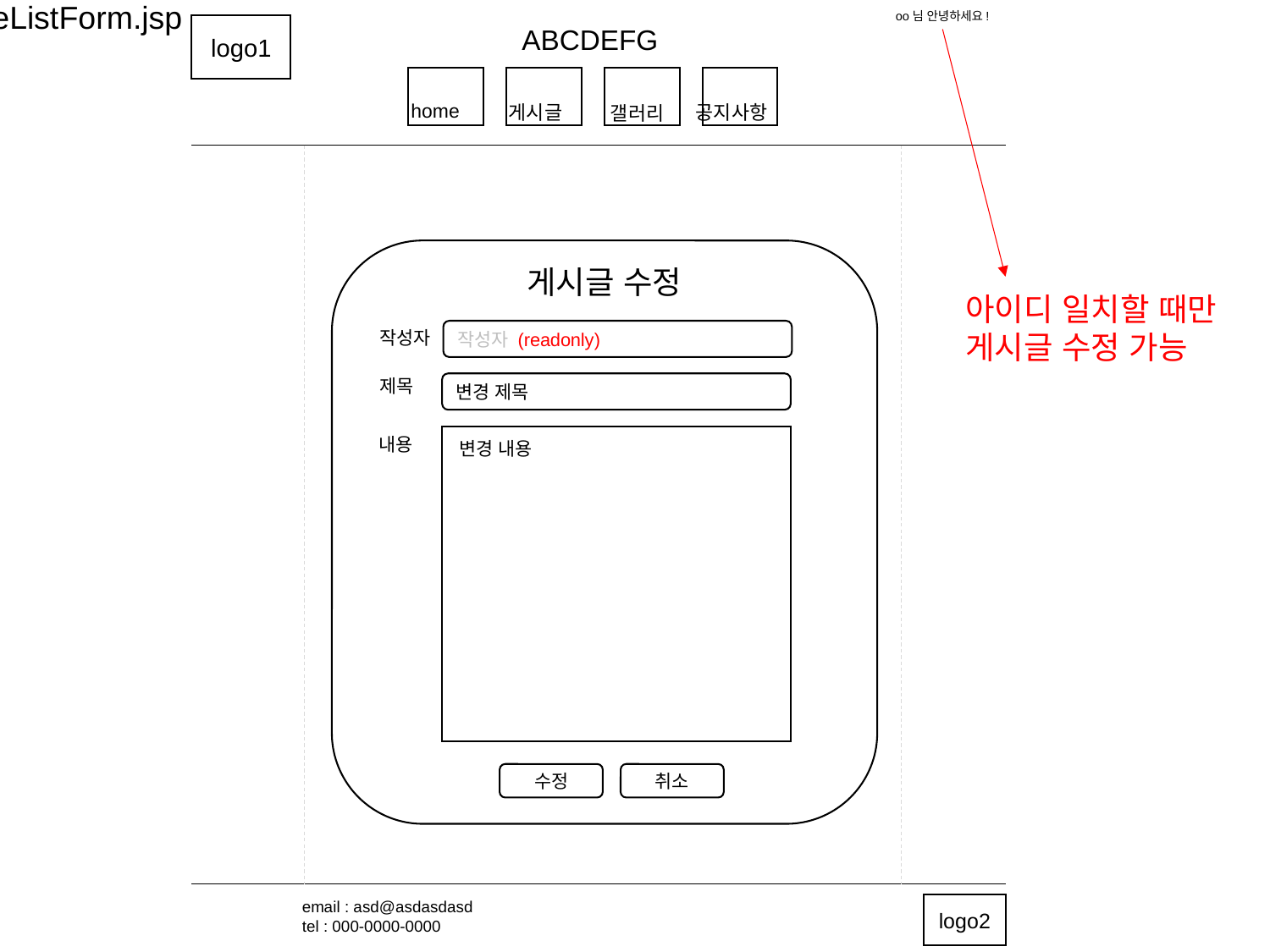

UpdateListForm.jsp
oo님 안녕하세요!
logo1
ABCDEFG

home
게시글
공지사항
갤러리

게시글 수정
아이디 일치할 때만
게시글 수정 가능
작성자
작성자 (readonly)
제목
변경 제목
내용

변경 내용
수정
취소
email : asd@asdasdasd
tel : 000-0000-0000
logo2